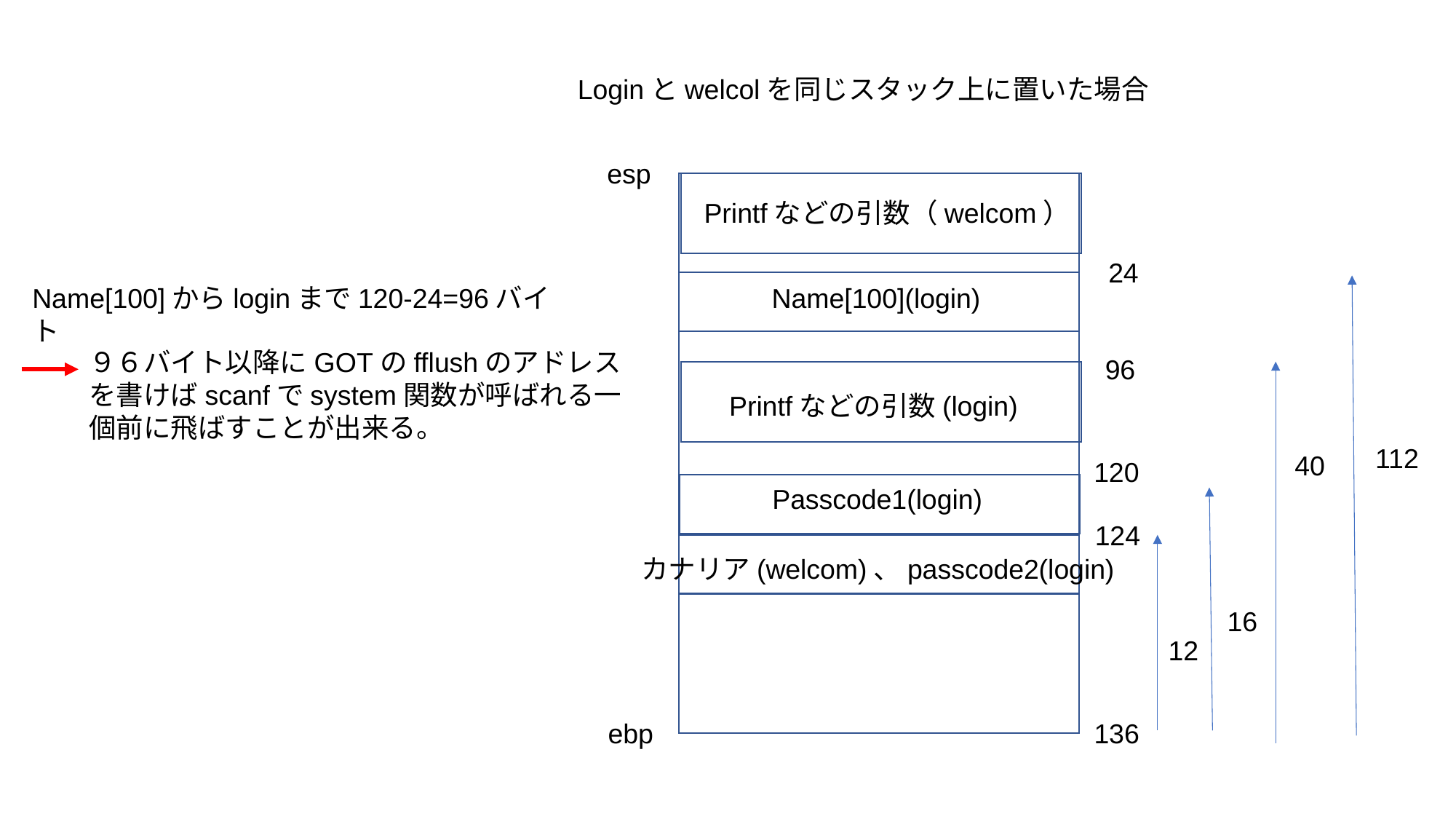

Loginとwelcolを同じスタック上に置いた場合
esp

Printfなどの引数（welcom）
24

Name[100]からloginまで120-24=96バイト
Name[100](login)
９６バイト以降にGOTのfflushのアドレスを書けばscanfでsystem関数が呼ばれる一個前に飛ばすことが出来る。
96

Printfなどの引数(login)
112
40
120

Passcode1(login)
124

カナリア(welcom)、passcode2(login)
16
12
ebp
136